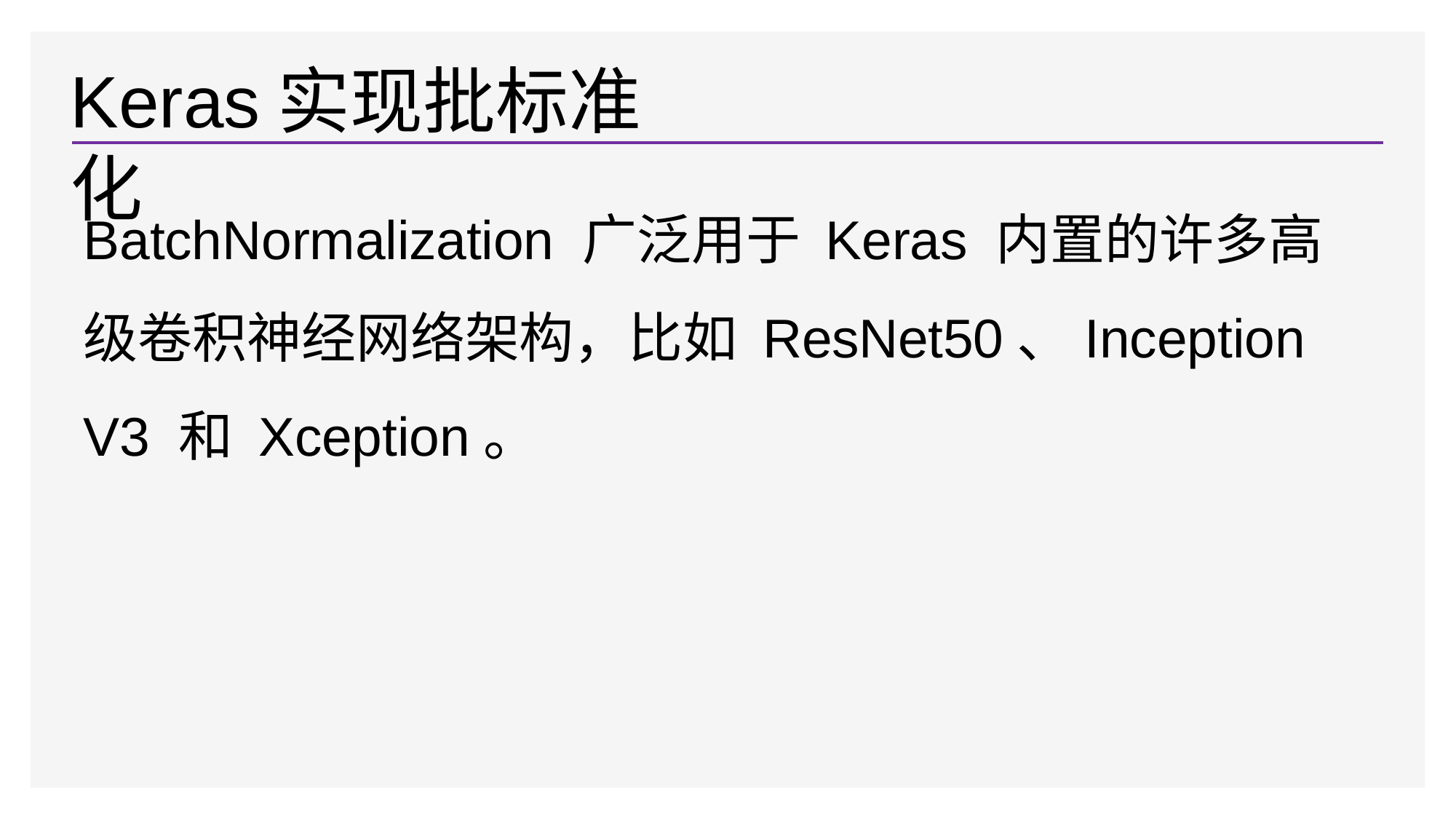

Keras实现批标准化
BatchNormalization 广泛用于 Keras 内置的许多高 级卷积神经网络架构，比如 ResNet50、Inception  V3 和 Xception。